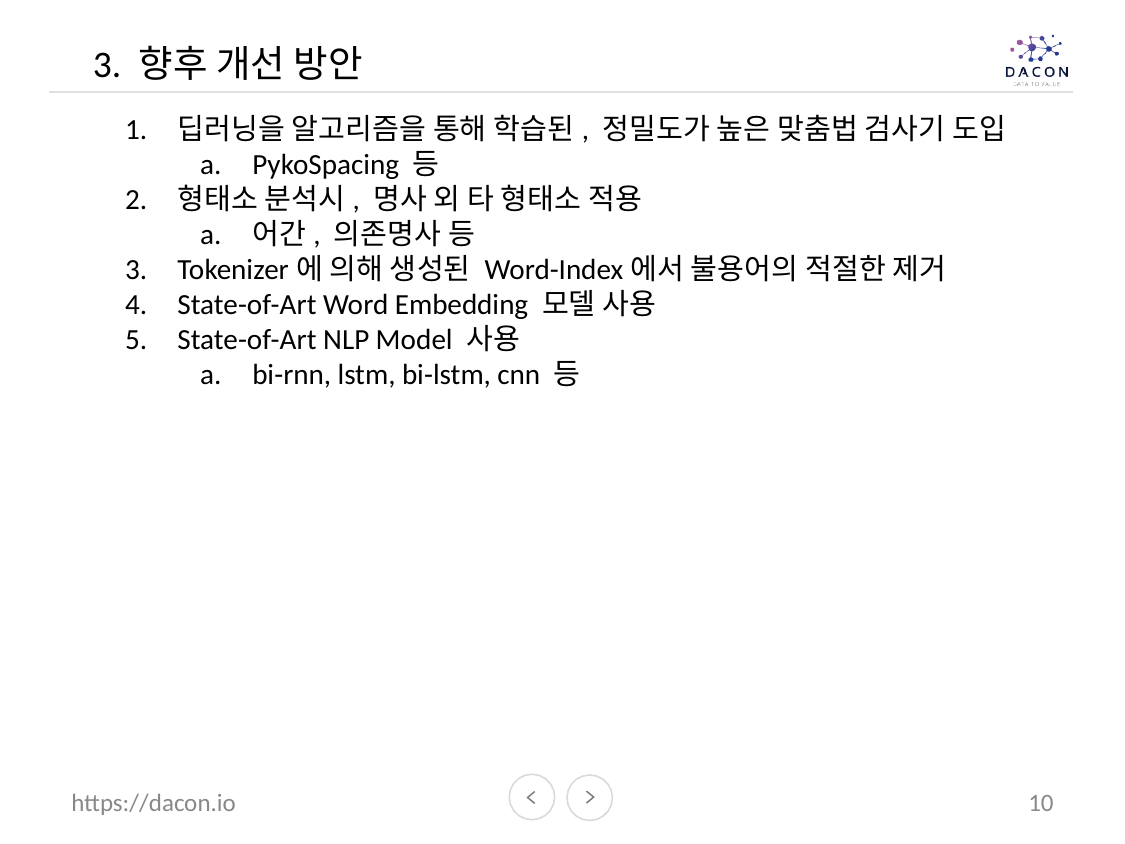

3. 향후 개선 방안
딥러닝을 알고리즘을 통해 학습된, 정밀도가 높은 맞춤법 검사기 도입
PykoSpacing 등
형태소 분석시, 명사 외 타 형태소 적용
어간, 의존명사 등
Tokenizer에 의해 생성된 Word-Index에서 불용어의 적절한 제거
State-of-Art Word Embedding 모델 사용
State-of-Art NLP Model 사용
bi-rnn, lstm, bi-lstm, cnn 등
https://dacon.io
10